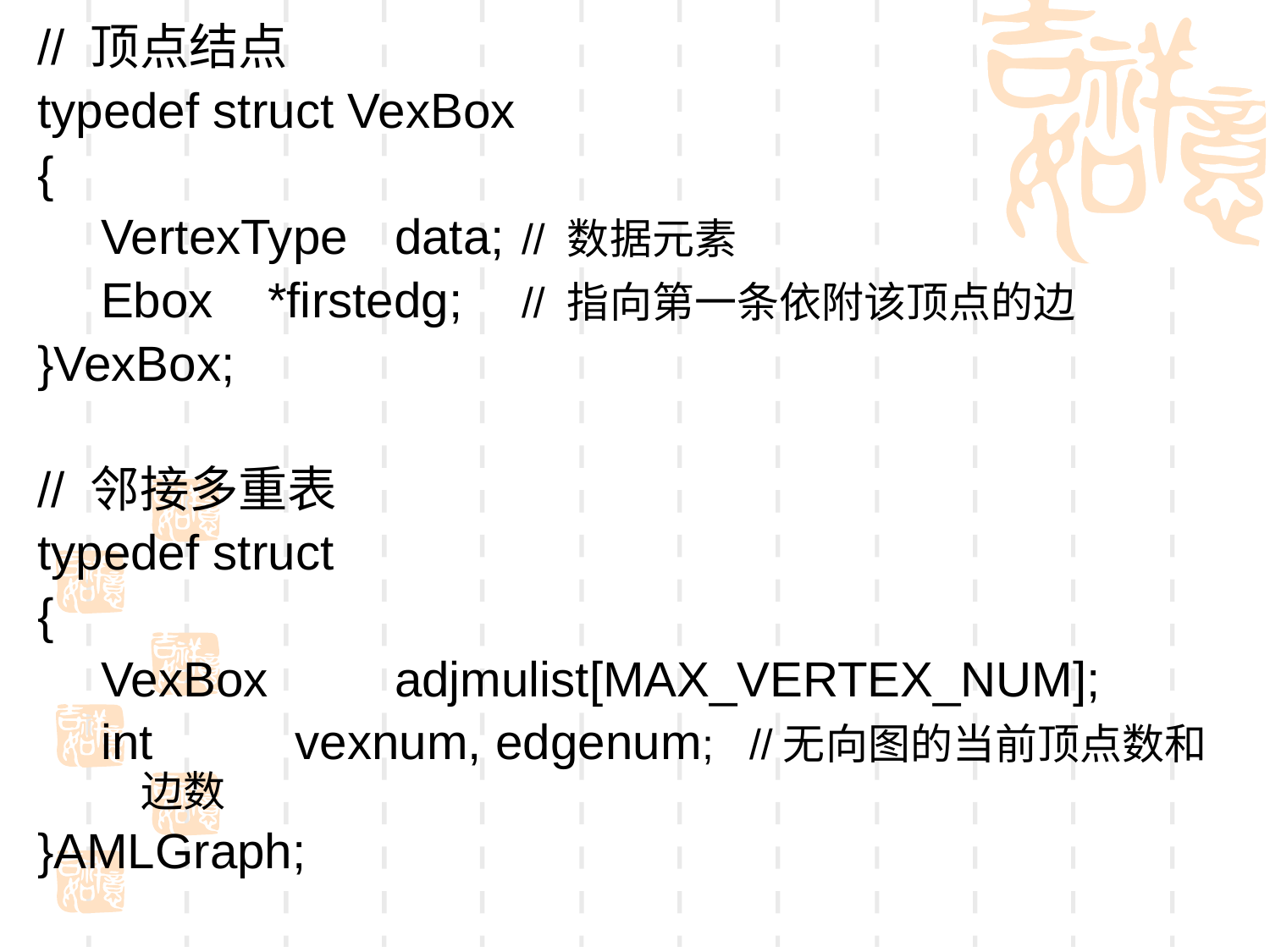

// 顶点结点
typedef struct VexBox
{
VertexType	data;	// 数据元素
Ebox	*firstedg;	// 指向第一条依附该顶点的边
}VexBox;

// 邻接多重表
typedef struct
{
VexBox 	adjmulist[MAX_VERTEX_NUM];
int	  vexnum, edgenum;   //无向图的当前顶点数和边数
}AMLGraph;